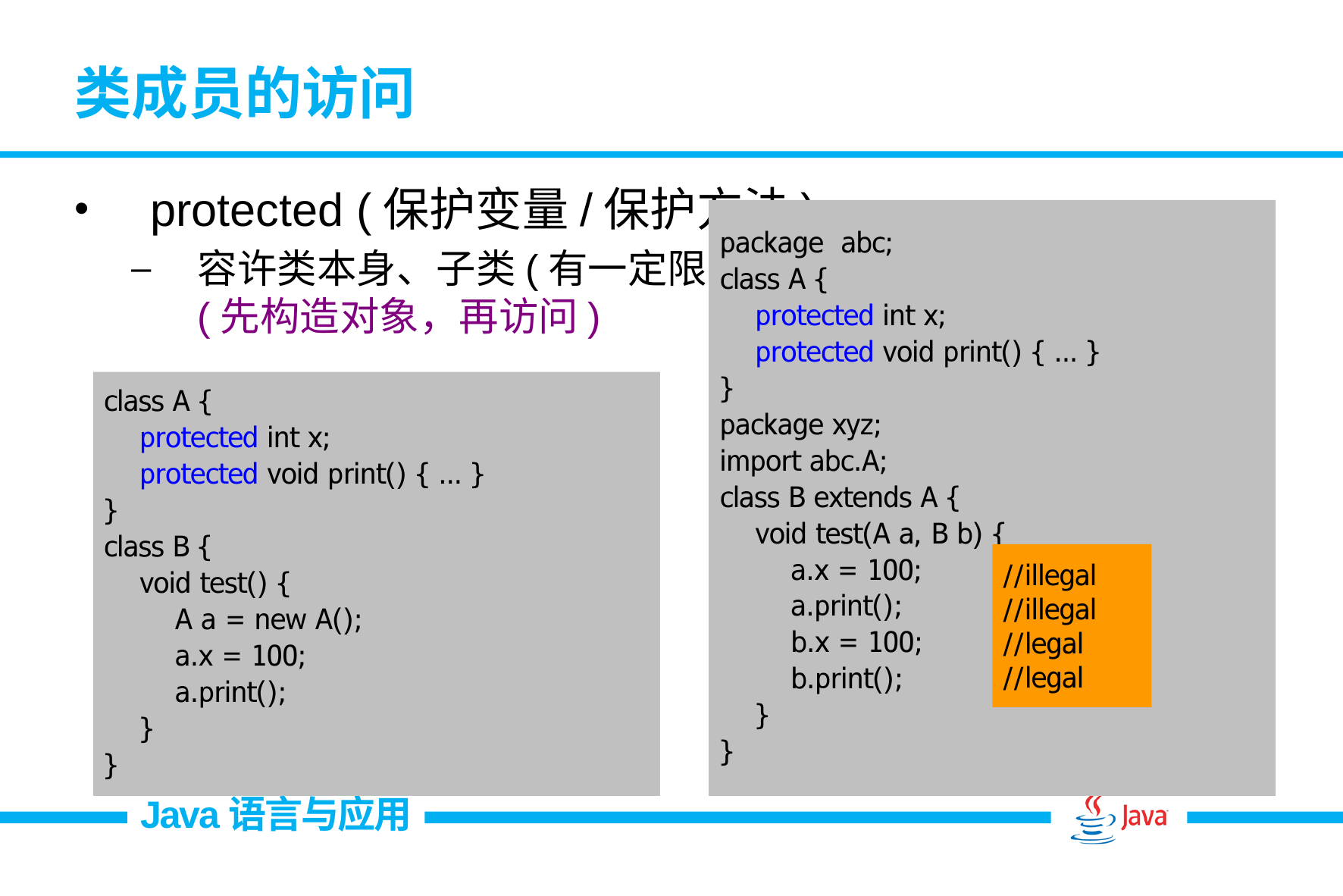

29
# 类成员的访问
protected (保护变量/保护方法)
容许类本身、子类(有一定限制)以及同一个包中所有类访问(先构造对象，再访问)
package  abc;
class A {
    protected int x;
    protected void print() { … }
}
package xyz;
import abc.A;
class B extends A {
    void test(A a, B b) {
        a.x = 100;
        a.print();
        b.x = 100;
        b.print();
    }
}
class A {
    protected int x;
    protected void print() { … }
}
class B {
    void test() {
        A a = new A();
        a.x = 100;
        a.print();
    }
}
//illegal
//illegal
//legal
//legal